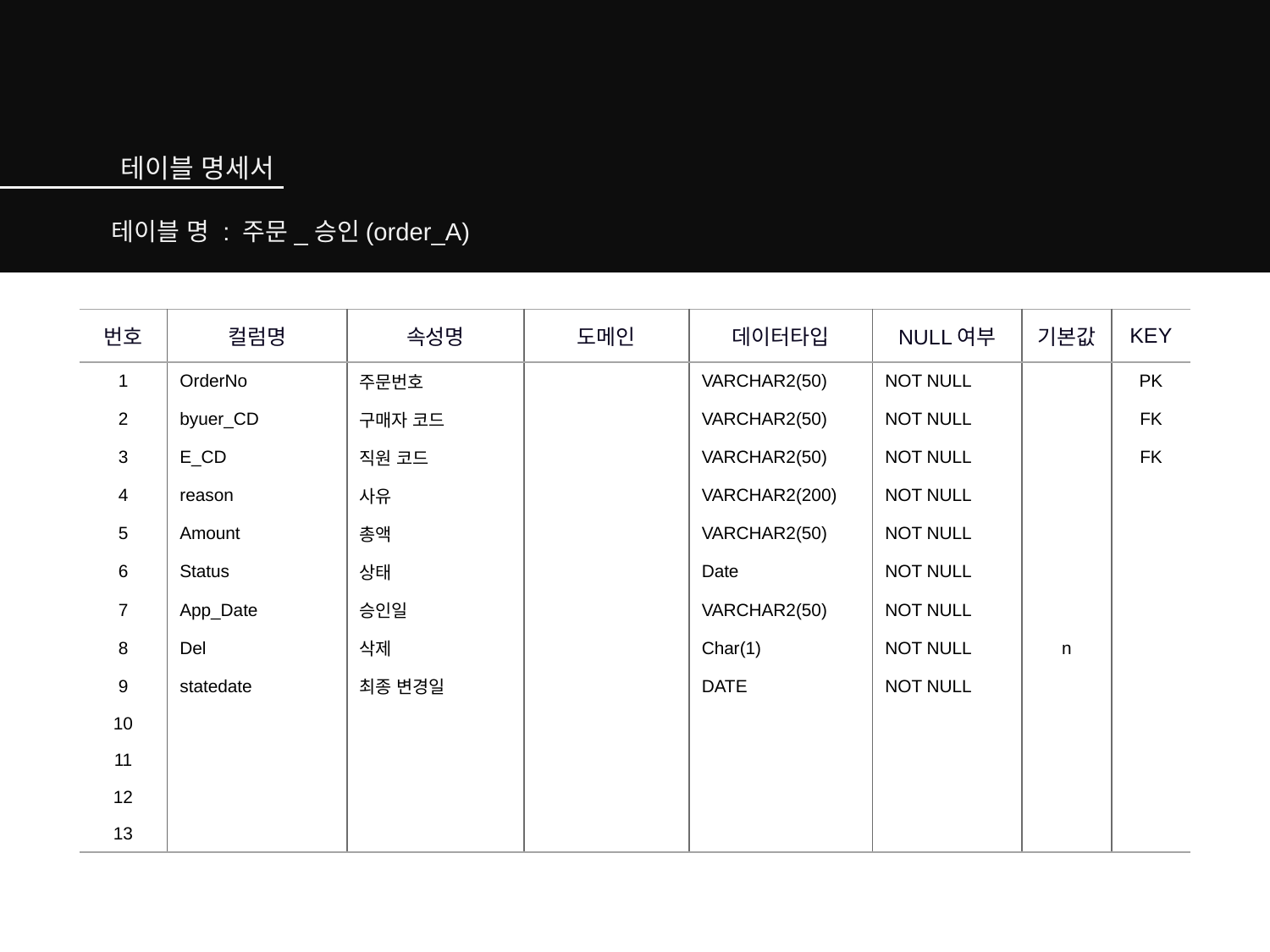

테이블 명세서
테이블 명 : 주문_승인(order_A)
| 번호 | 컬럼명 | 속성명 | 도메인 | 데이터타입 | NULL여부 | 기본값 | KEY |
| --- | --- | --- | --- | --- | --- | --- | --- |
| 1 | OrderNo | 주문번호 |  | VARCHAR2(50) | NOT NULL |  | PK |
| 2 | byuer\_CD | 구매자 코드 |  | VARCHAR2(50) | NOT NULL |  | FK |
| 3 | E\_CD | 직원 코드 |  | VARCHAR2(50) | NOT NULL |  | FK |
| 4 | reason | 사유 |  | VARCHAR2(200) | NOT NULL |  |  |
| 5 | Amount | 총액 |  | VARCHAR2(50) | NOT NULL |  |  |
| 6 | Status | 상태 |  | Date | NOT NULL |  |  |
| 7 | App\_Date | 승인일 |  | VARCHAR2(50) | NOT NULL |  |  |
| 8 | Del | 삭제 |  | Char(1) | NOT NULL | n |  |
| 9 | statedate | 최종 변경일 |  | DATE | NOT NULL |  |  |
| 10 |  |  |  |  |  |  |  |
| 11 |  |  |  |  |  |  |  |
| 12 |  |  |  |  |  |  |  |
| 13 |  |  |  |  |  |  |  |